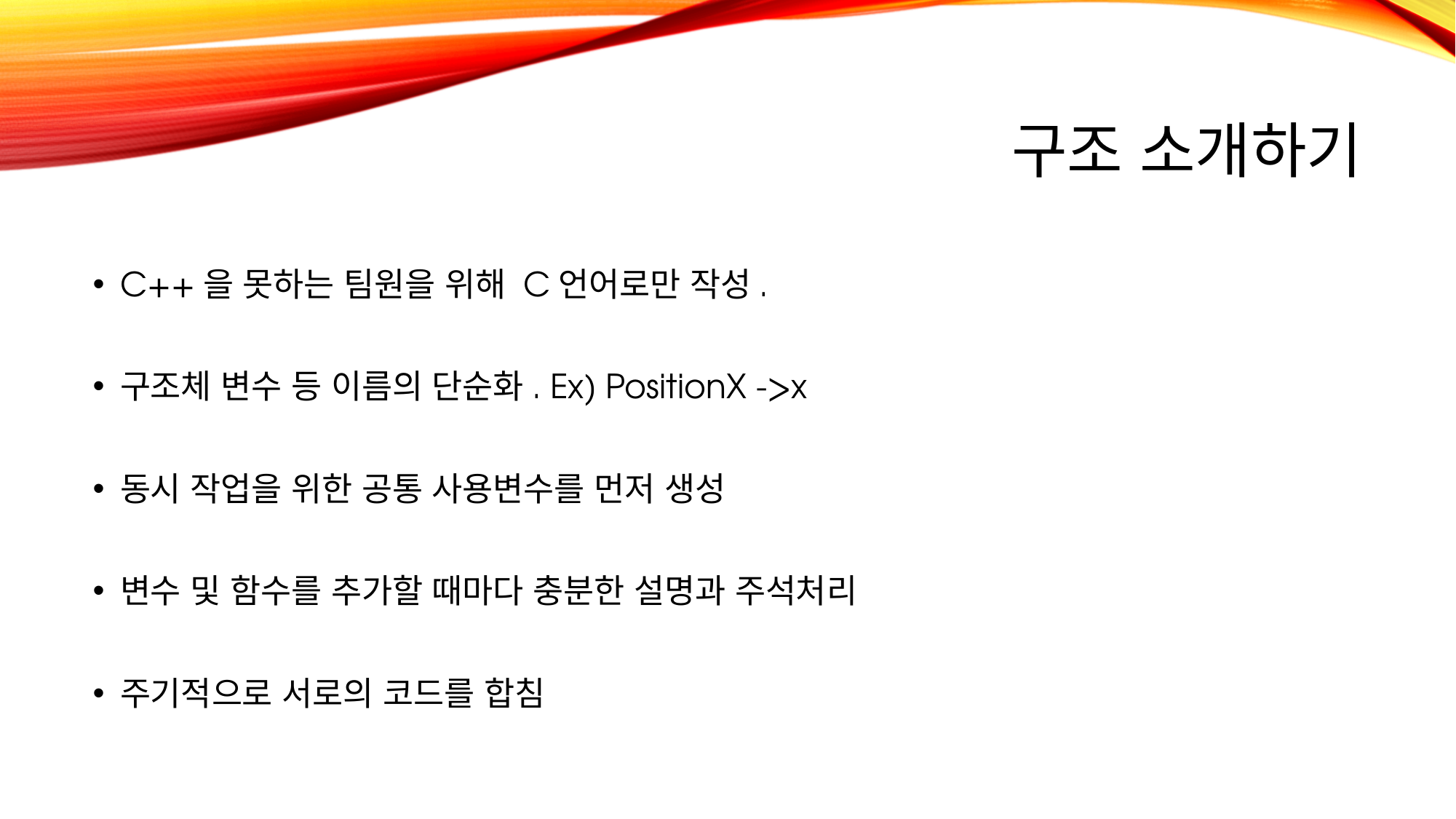

# 구조 소개하기
C++을 못하는 팀원을 위해 C언어로만 작성.

구조체 변수 등 이름의 단순화. Ex) PositionX ->x

동시 작업을 위한 공통 사용변수를 먼저 생성

변수 및 함수를 추가할 때마다 충분한 설명과 주석처리

주기적으로 서로의 코드를 합침